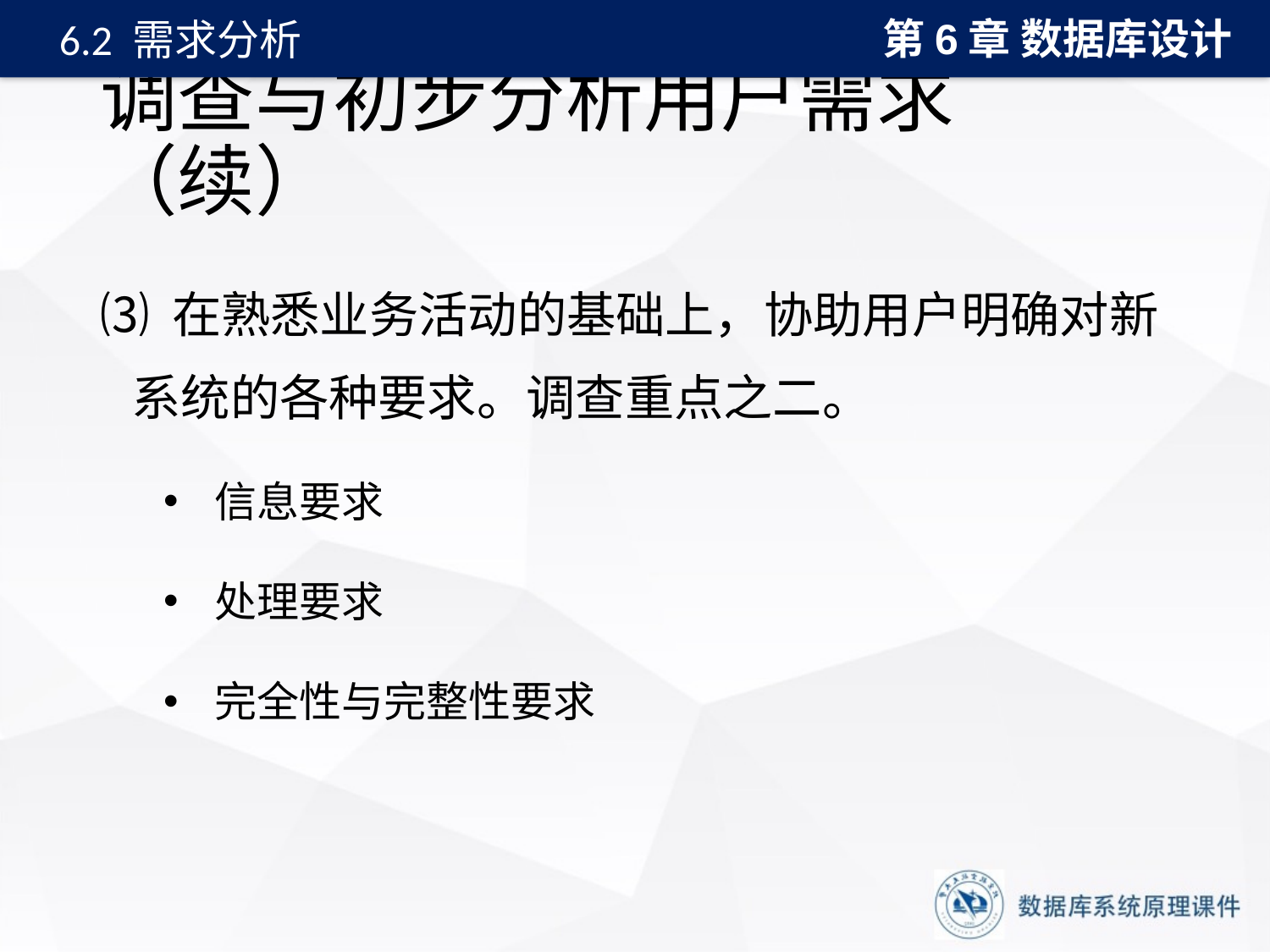

第6章 数据库设计
6.2 需求分析
# 调查与初步分析用户需求（续）
⑶ 在熟悉业务活动的基础上，协助用户明确对新系统的各种要求。调查重点之二。
 信息要求
 处理要求
 完全性与完整性要求